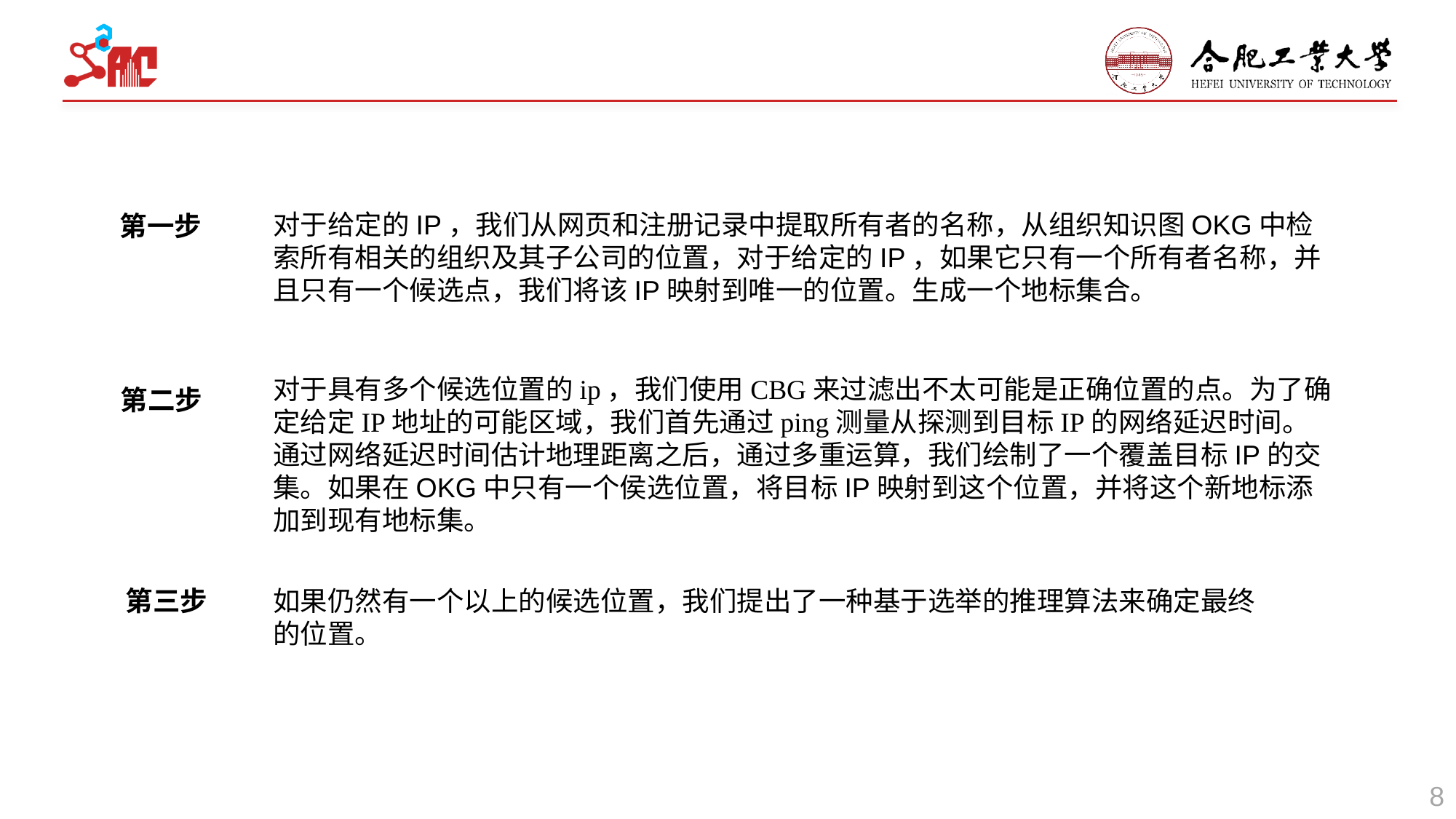

对于给定的IP，我们从网页和注册记录中提取所有者的名称，从组织知识图OKG中检索所有相关的组织及其子公司的位置，对于给定的IP，如果它只有一个所有者名称，并且只有一个候选点，我们将该IP映射到唯一的位置。生成一个地标集合。
第一步
对于具有多个候选位置的ip，我们使用CBG来过滤出不太可能是正确位置的点。为了确定给定IP地址的可能区域，我们首先通过ping测量从探测到目标IP的网络延迟时间。通过网络延迟时间估计地理距离之后，通过多重运算，我们绘制了一个覆盖目标IP的交集。如果在OKG中只有一个侯选位置，将目标IP映射到这个位置，并将这个新地标添加到现有地标集。
第二步
第三步
如果仍然有一个以上的候选位置，我们提出了一种基于选举的推理算法来确定最终的位置。
8